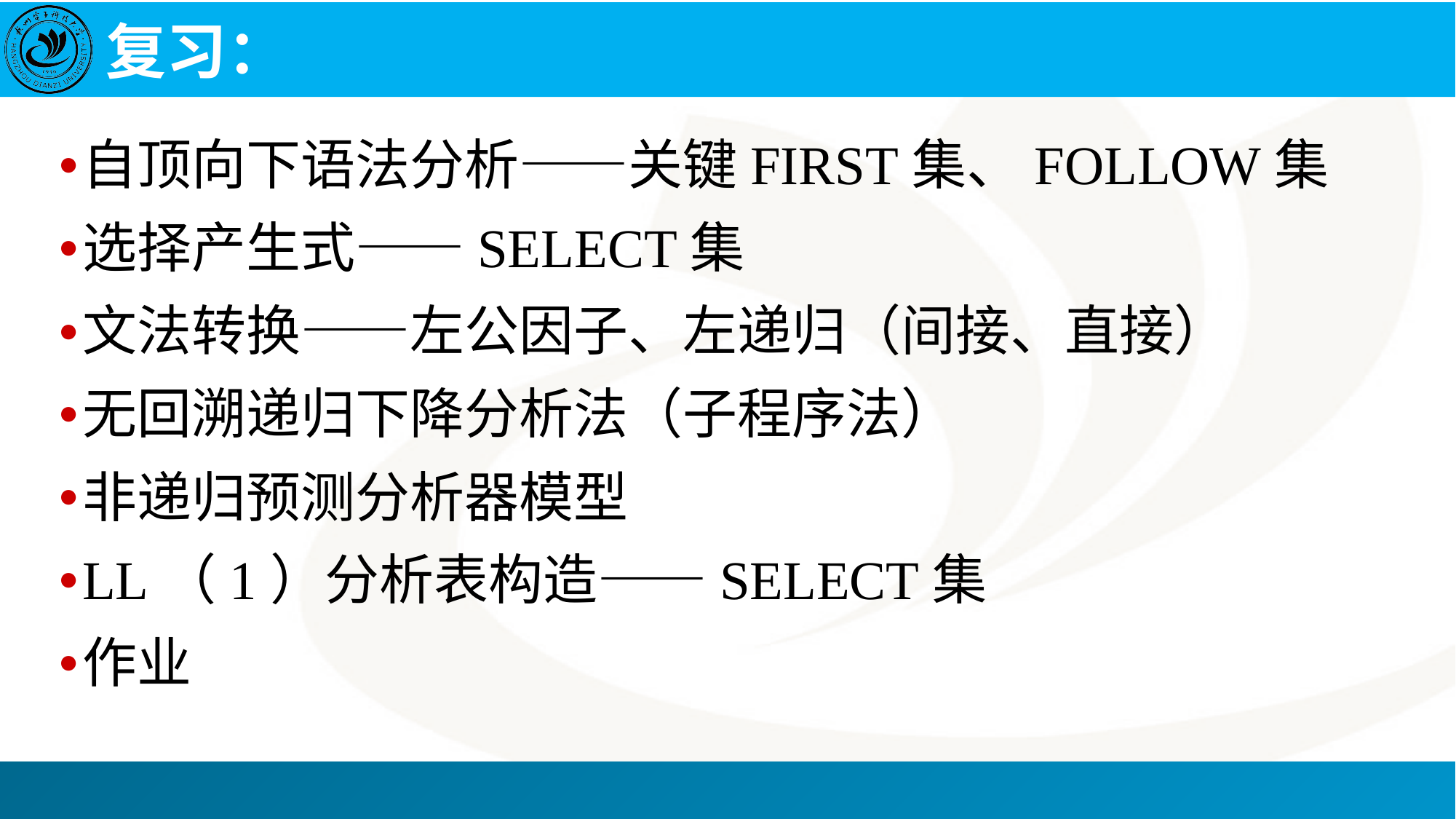

# 复习：
自顶向下语法分析——关键FIRST集、FOLLOW集
选择产生式——SELECT集
文法转换——左公因子、左递归（间接、直接）
无回溯递归下降分析法（子程序法）
非递归预测分析器模型
LL（1）分析表构造——SELECT集
作业
90